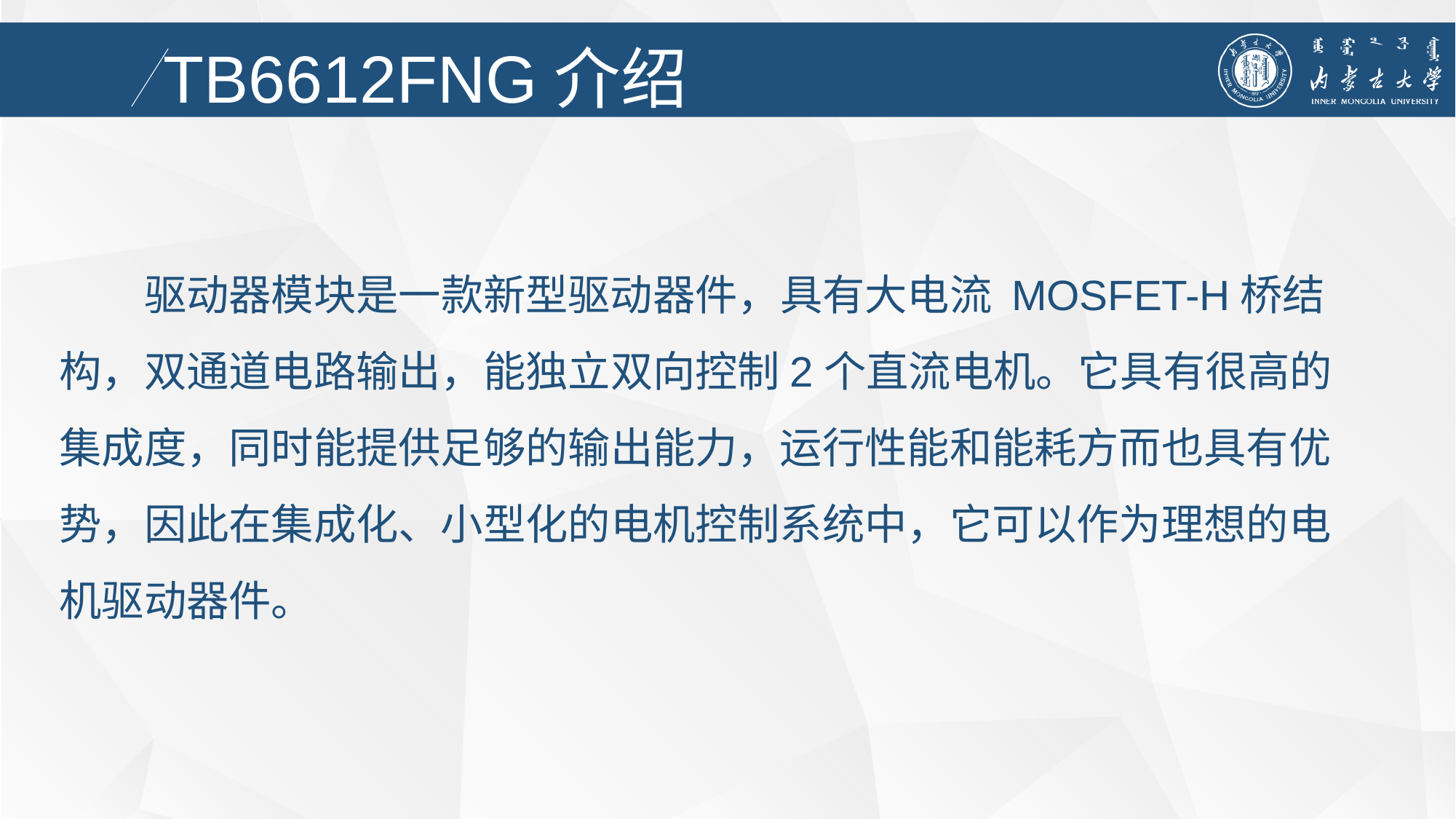

TB6612FNG介绍
驱动器模块是一款新型驱动器件，具有大电流 MOSFET-H桥结构，双通道电路输出，能独立双向控制2个直流电机。它具有很高的集成度，同时能提供足够的输出能力，运行性能和能耗方而也具有优势，因此在集成化、小型化的电机控制系统中，它可以作为理想的电机驱动器件。